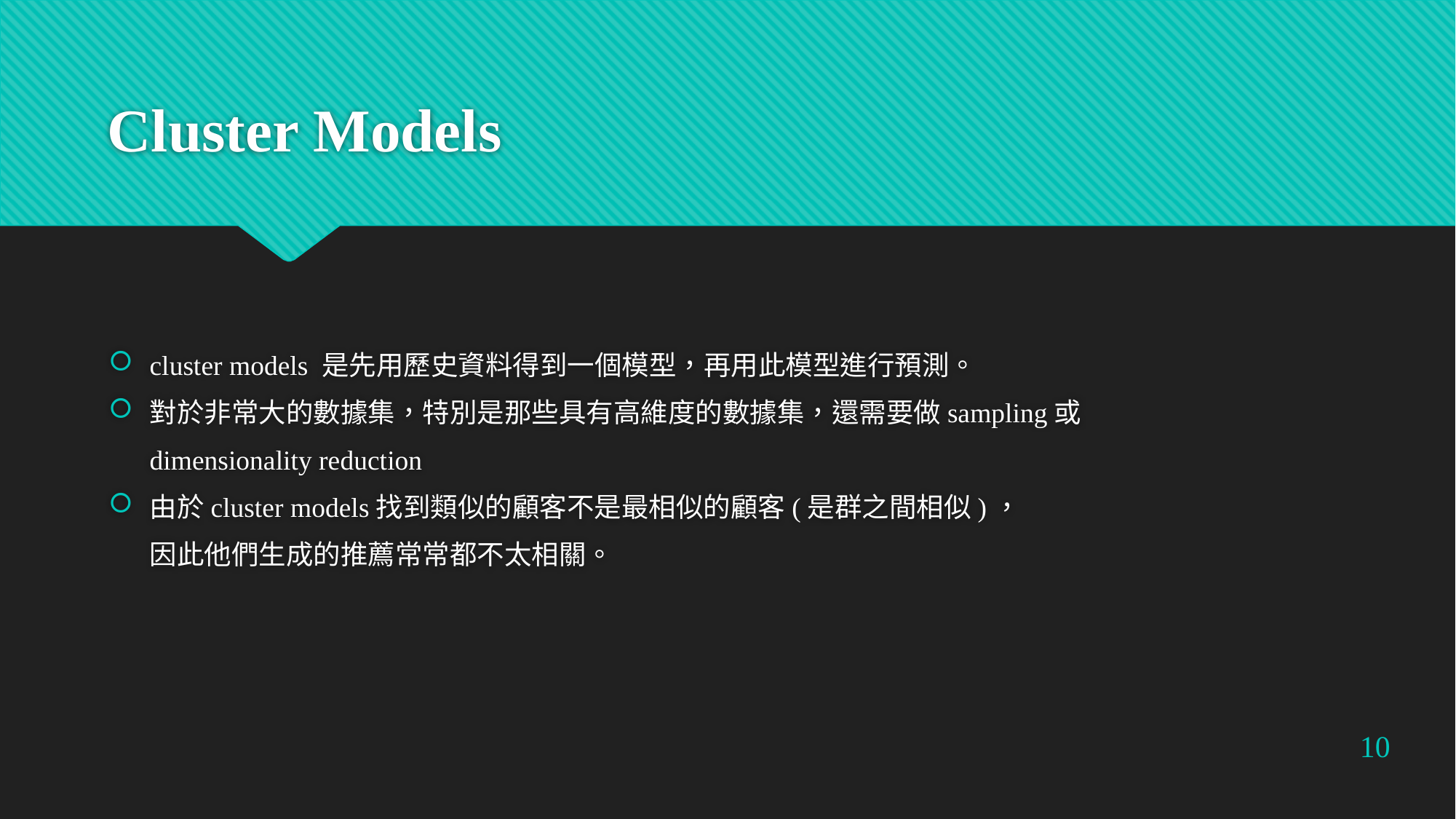

# Cluster Models
cluster models 是先用歷史資料得到一個模型，再用此模型進行預測。
對於非常大的數據集，特別是那些具有高維度的數據集，還需要做sampling或
	dimensionality reduction
由於cluster models找到類似的顧客不是最相似的顧客(是群之間相似)，
	因此他們生成的推薦常常都不太相關。

10